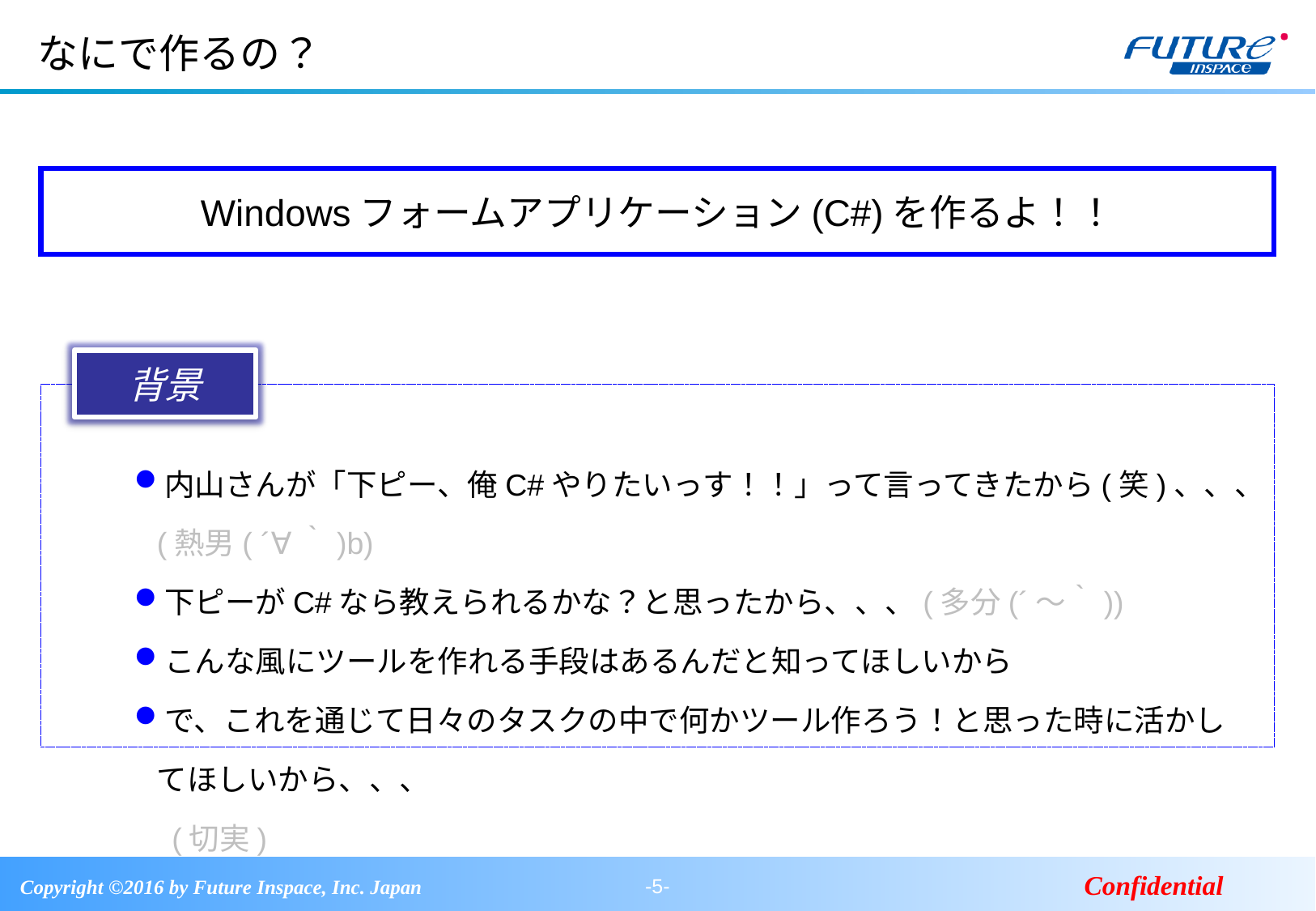

# なにで作るの？
Windowsフォームアプリケーション(C#)を作るよ！！
背景

内山さんが「下ピー、俺C#やりたいっす！！」って言ってきたから(笑)、、、(熱男( ´∀｀)b)
下ピーがC#なら教えられるかな？と思ったから、、、(多分(´～｀))
こんな風にツールを作れる手段はあるんだと知ってほしいから
で、これを通じて日々のタスクの中で何かツール作ろう！と思った時に活かしてほしいから、、、
　(切実)
-5-